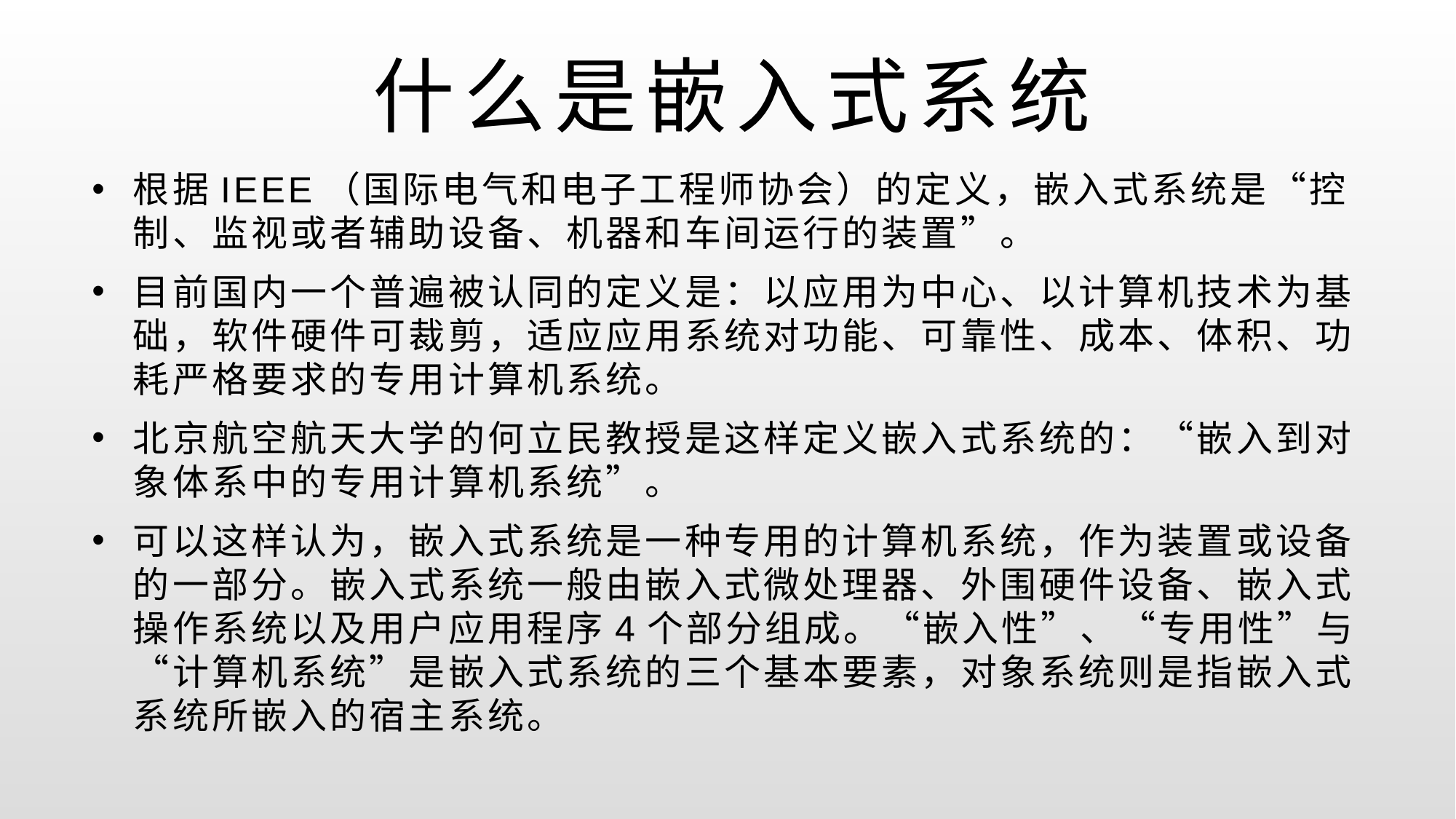

# 什么是嵌入式系统
根据IEEE（国际电气和电子工程师协会）的定义，嵌入式系统是“控制、监视或者辅助设备、机器和车间运行的装置”。
目前国内一个普遍被认同的定义是：以应用为中心、以计算机技术为基础，软件硬件可裁剪，适应应用系统对功能、可靠性、成本、体积、功耗严格要求的专用计算机系统。
北京航空航天大学的何立民教授是这样定义嵌入式系统的：“嵌入到对象体系中的专用计算机系统”。
可以这样认为，嵌入式系统是一种专用的计算机系统，作为装置或设备的一部分。嵌入式系统一般由嵌入式微处理器、外围硬件设备、嵌入式操作系统以及用户应用程序4个部分组成。“嵌入性”、“专用性”与“计算机系统”是嵌入式系统的三个基本要素，对象系统则是指嵌入式系统所嵌入的宿主系统。